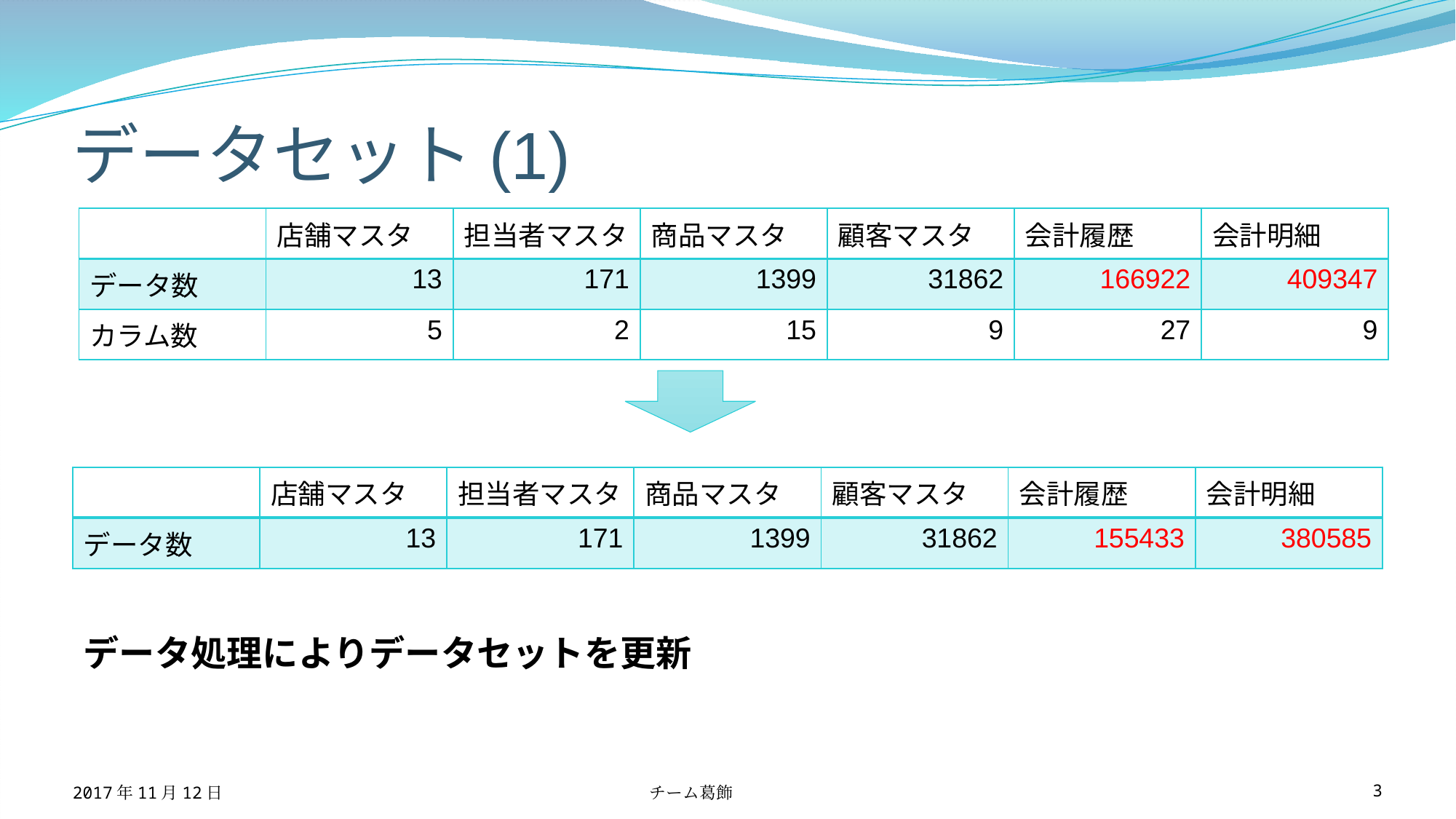

# データセット(1)
|  | 店舗マスタ | 担当者マスタ | 商品マスタ | 顧客マスタ | 会計履歴 | 会計明細 |
| --- | --- | --- | --- | --- | --- | --- |
| データ数 | 13 | 171 | 1399 | 31862 | 166922 | 409347 |
| カラム数 | 5 | 2 | 15 | 9 | 27 | 9 |

|  | 店舗マスタ | 担当者マスタ | 商品マスタ | 顧客マスタ | 会計履歴 | 会計明細 |
| --- | --- | --- | --- | --- | --- | --- |
| データ数 | 13 | 171 | 1399 | 31862 | 155433 | 380585 |
データ処理によりデータセットを更新

2017年11月12日
チーム葛飾
3